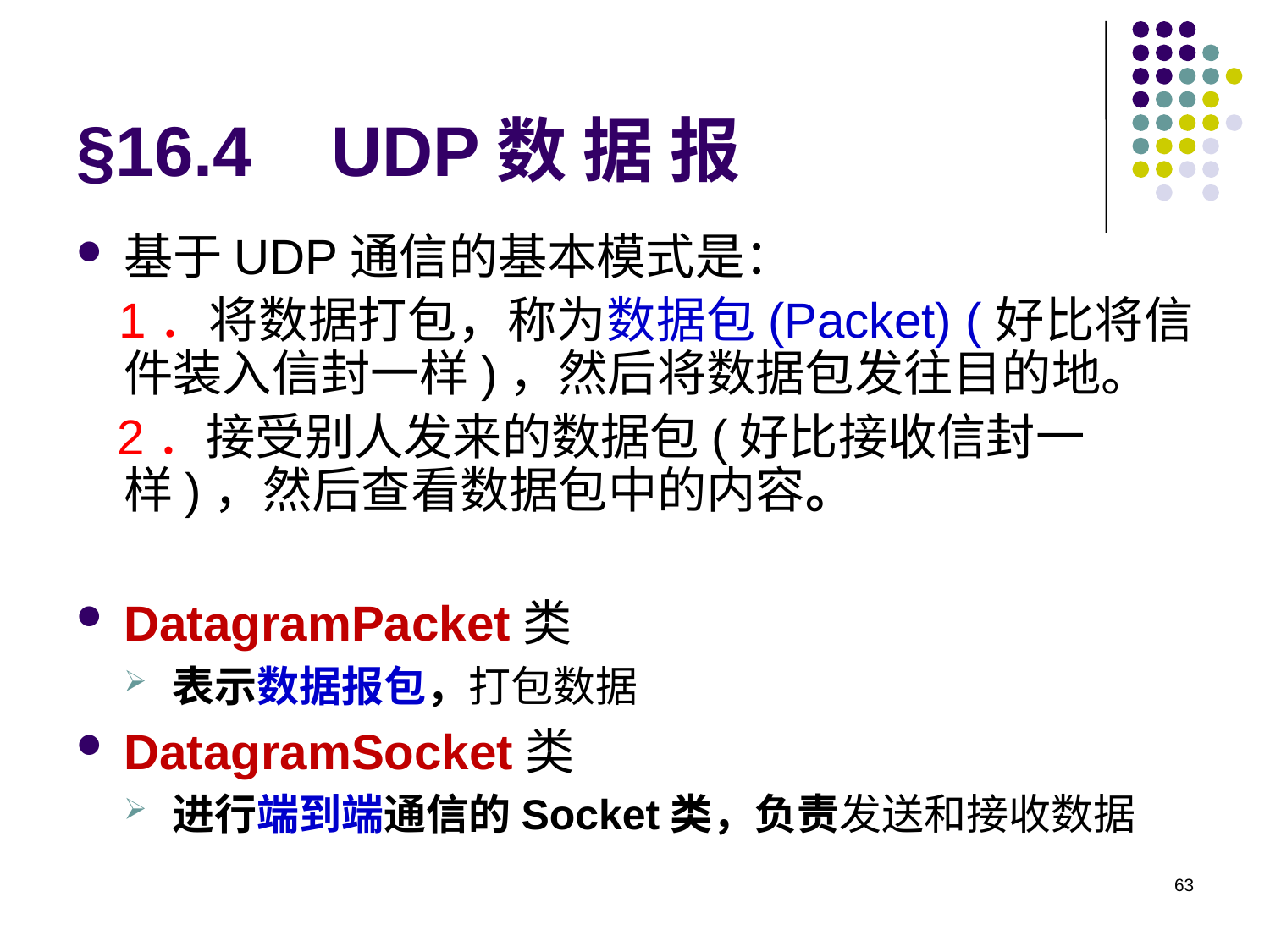

# §16.4    UDP数 据 报
基于UDP通信的基本模式是：
   1．将数据打包，称为数据包(Packet) (好比将信件装入信封一样)，然后将数据包发往目的地。
   2．接受别人发来的数据包(好比接收信封一样)，然后查看数据包中的内容。

DatagramPacket类
表示数据报包，打包数据
DatagramSocket类
进行端到端通信的Socket类，负责发送和接收数据

63